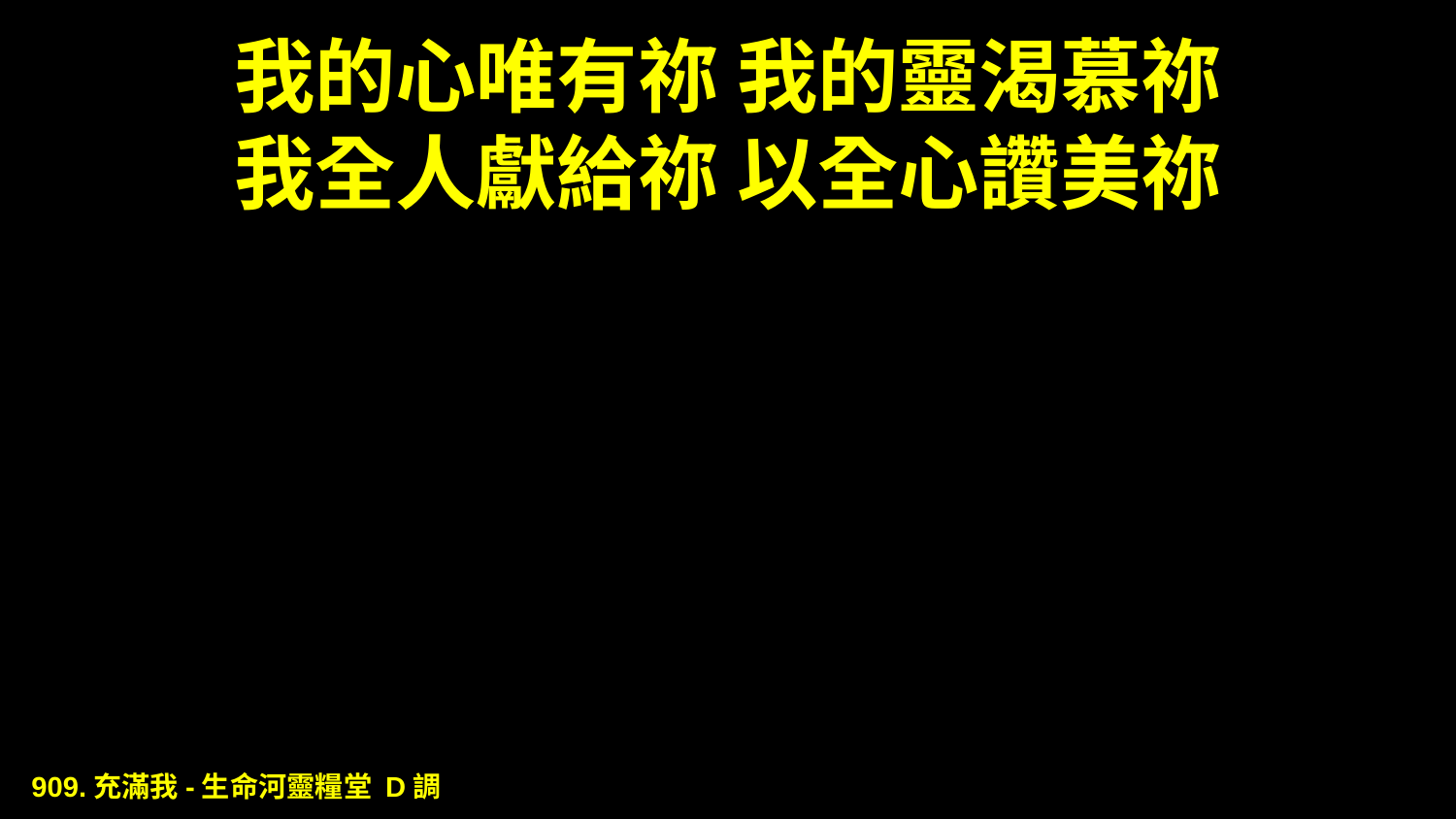

# 我的心唯有祢 我的靈渴慕祢 我全人獻給祢 以全心讚美祢
909.充滿我-生命河靈糧堂 D調